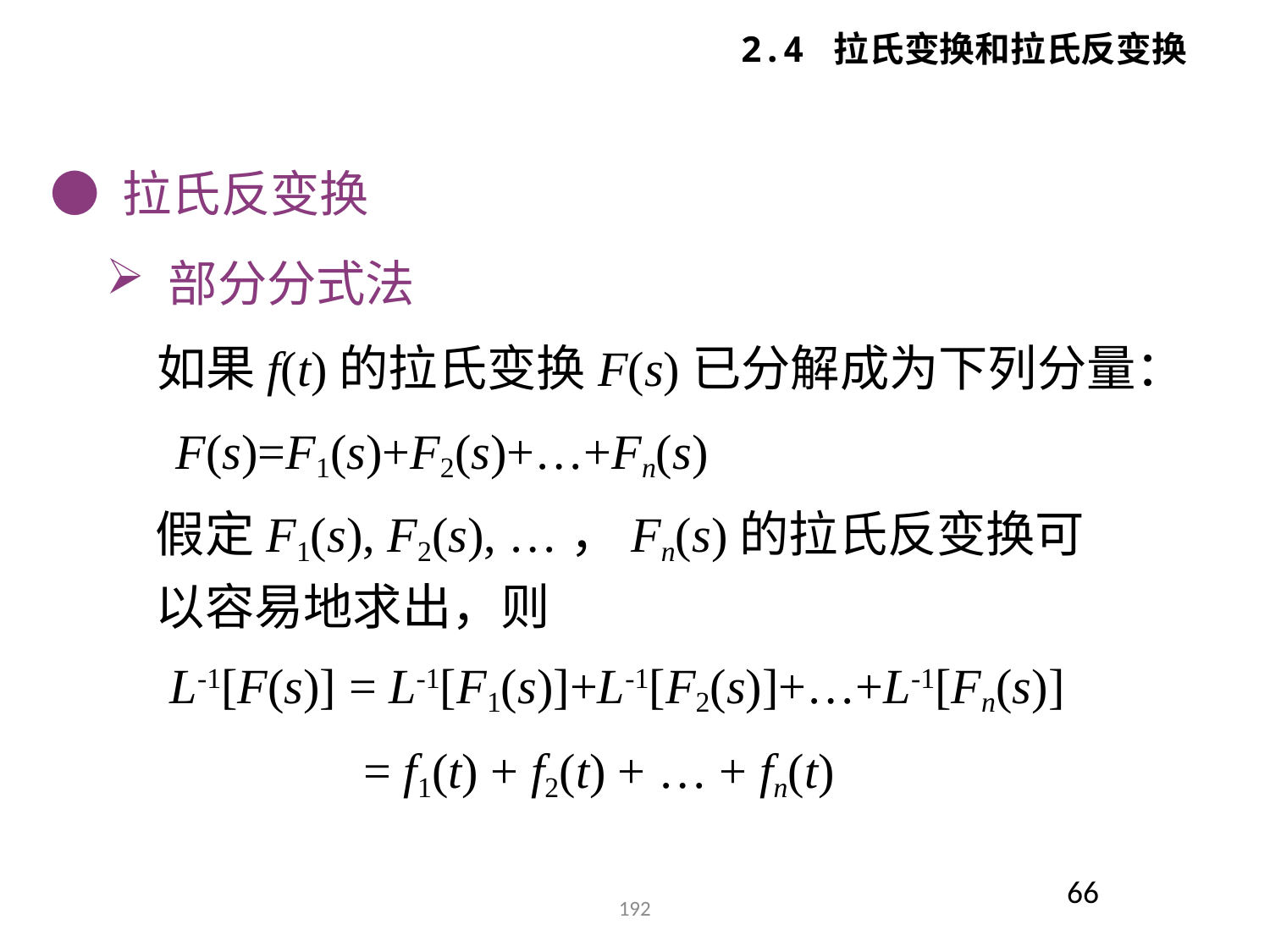

2.4 拉氏变换和拉氏反变换
● 拉氏反变换
 部分分式法
如果f(t)的拉氏变换F(s)已分解成为下列分量：
F(s)=F1(s)+F2(s)+…+Fn(s)
假定F1(s), F2(s), …，Fn(s)的拉氏反变换可以容易地求出，则
L-1[F(s)] = L-1[F1(s)]+L-1[F2(s)]+…+L-1[Fn(s)]
= f1(t) + f2(t) + … + fn(t)
66
192